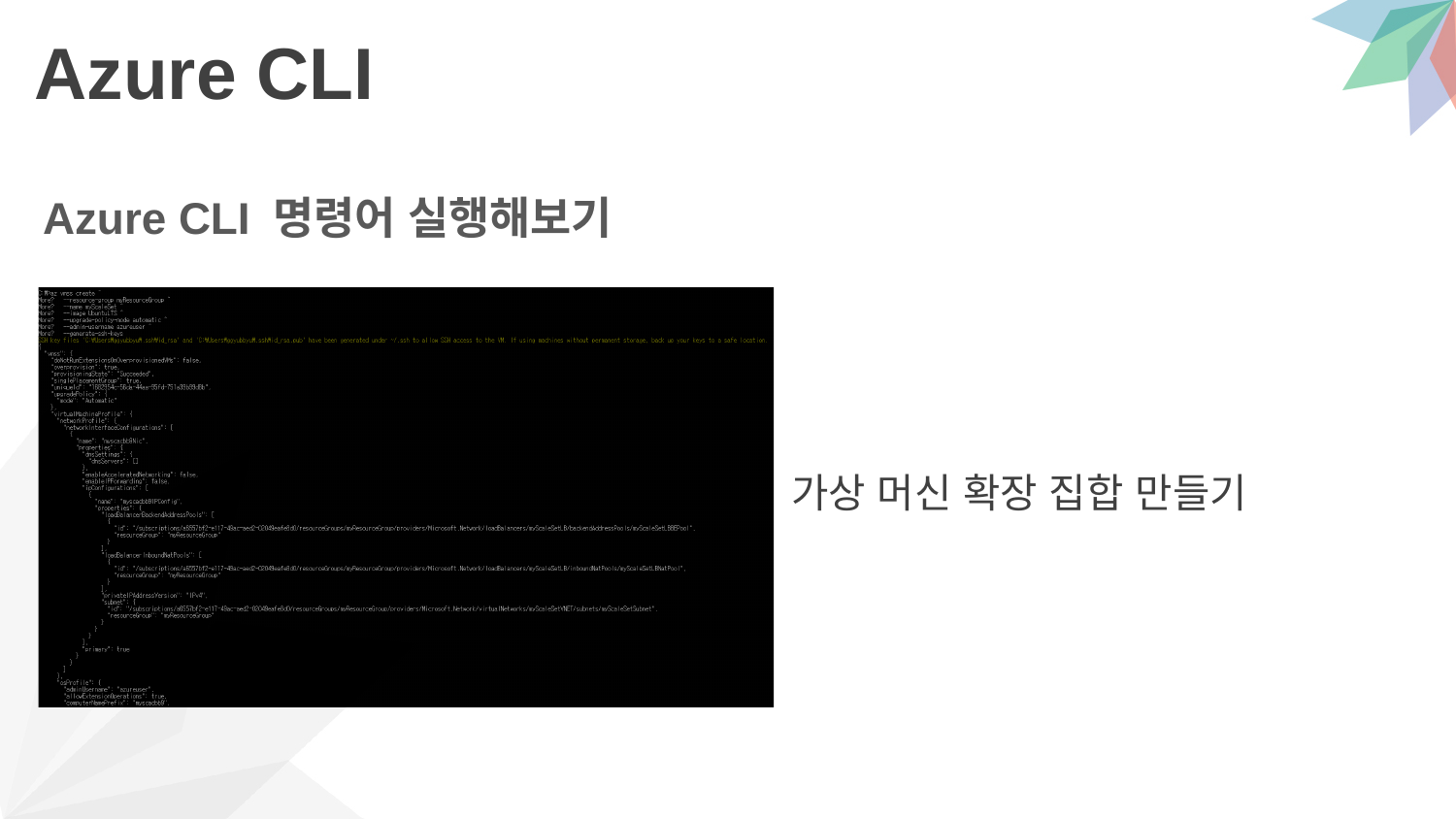

# Azure CLI
Azure CLI 명령어 실행해보기
가상 머신 확장 집합 만들기